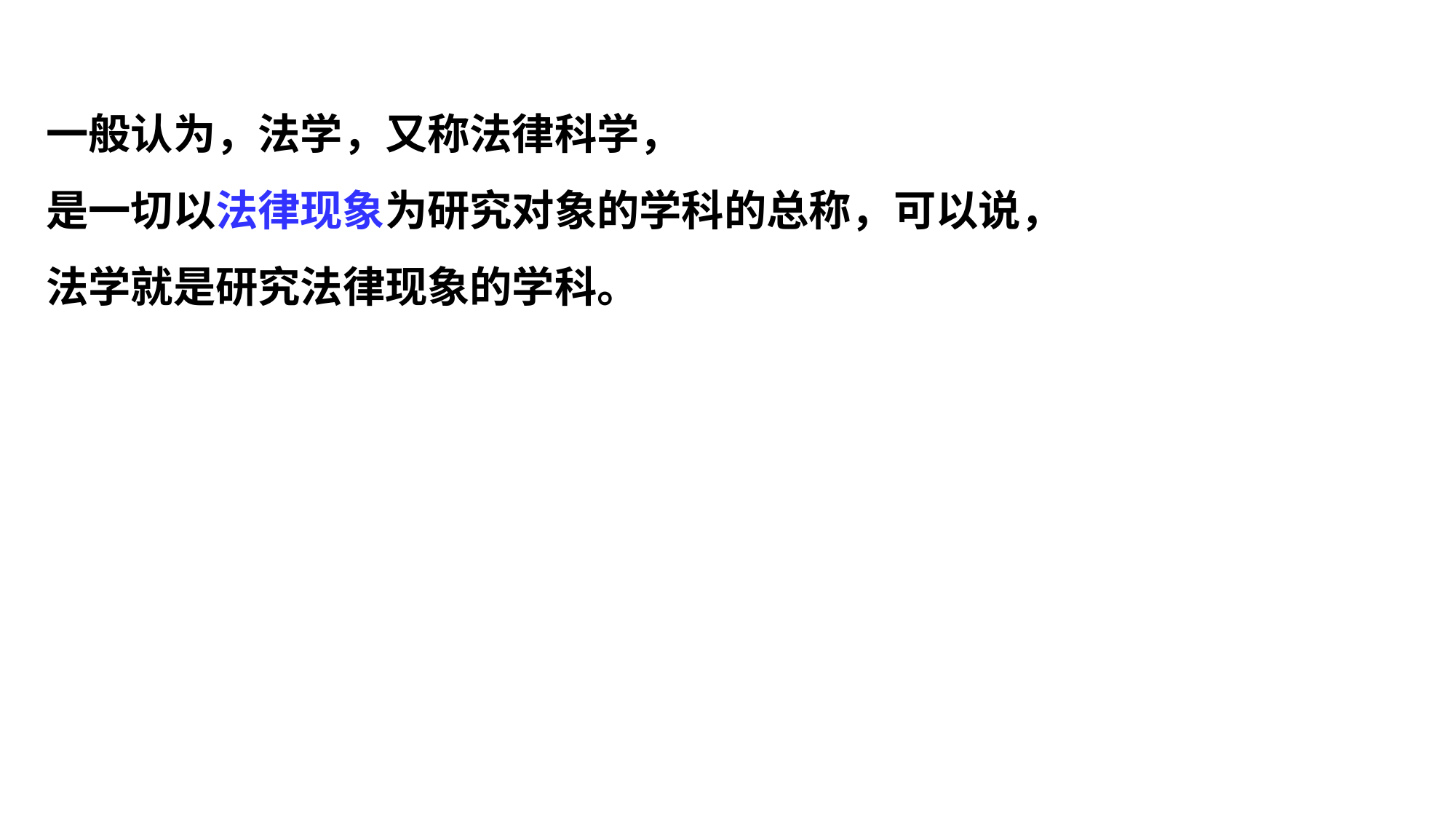

一般认为，法学，又称法律科学，
是一切以法律现象为研究对象的学科的总称，可以说，
法学就是研究法律现象的学科。